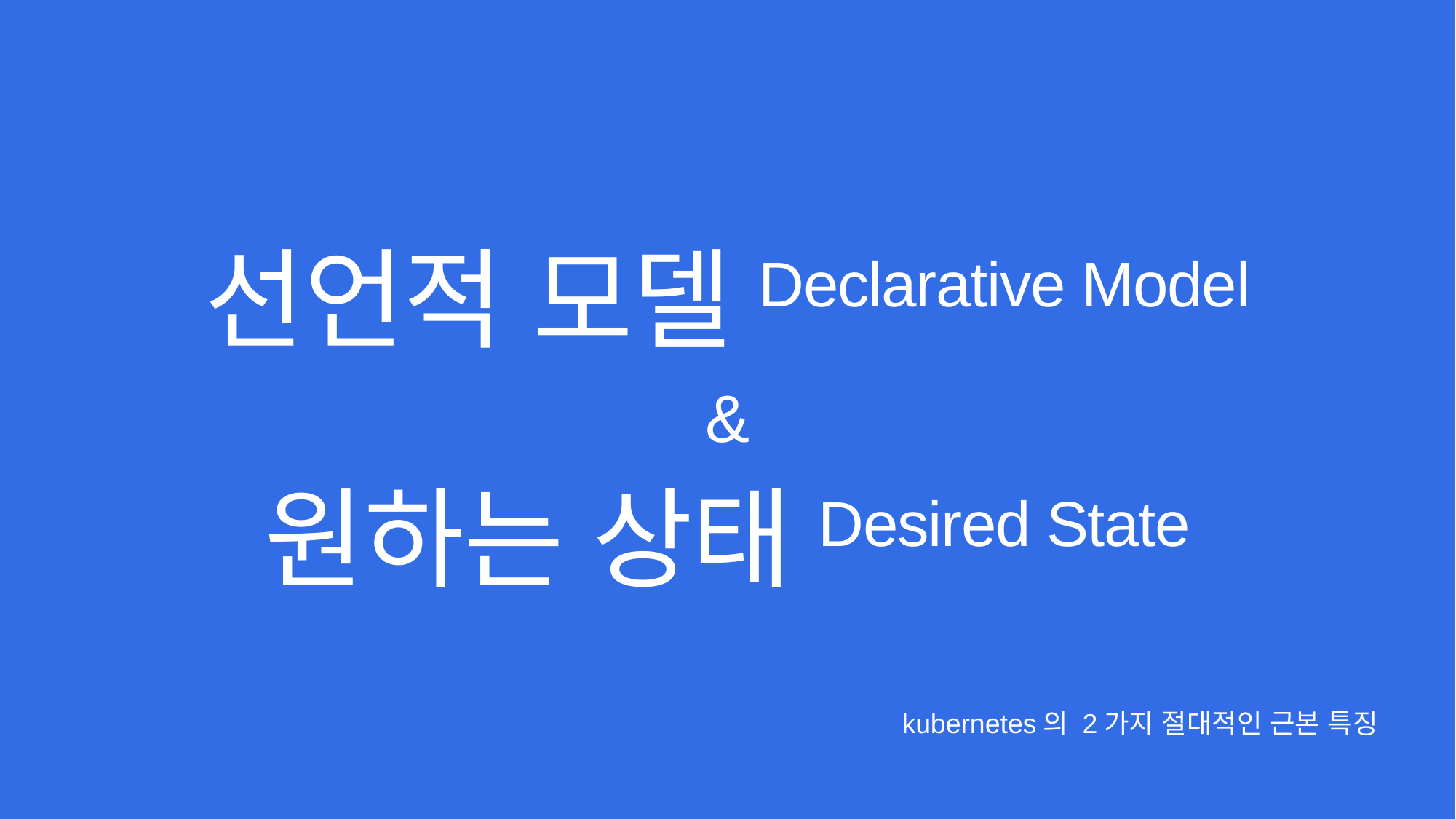

선언적 모델Declarative Model
&
원하는 상태Desired State
kubernetes의 2가지 절대적인 근본 특징